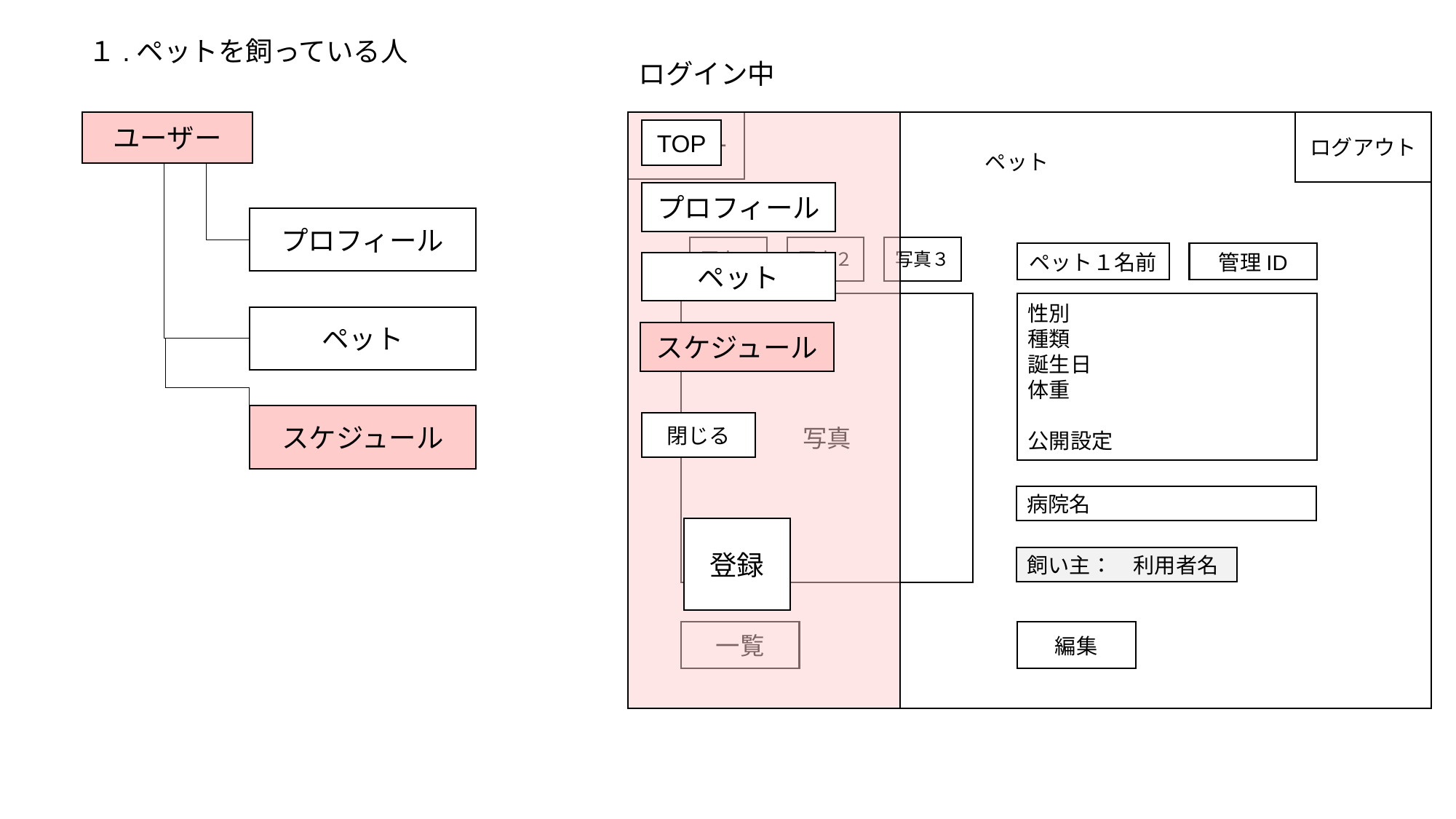

１.ペットを飼っている人
ログイン中
ユーザー
ユーザー

ログアウト
TOP
ペット
プロフィール
プロフィール
写真１
写真２
写真３
ペット１名前
管理ID
ペット
写真
性別
種類
誕生日
体重

公開設定
ペット
スケジュール
スケジュール
スケジュール
閉じる
病院名
登録
飼い主：　利用者名
編集
一覧